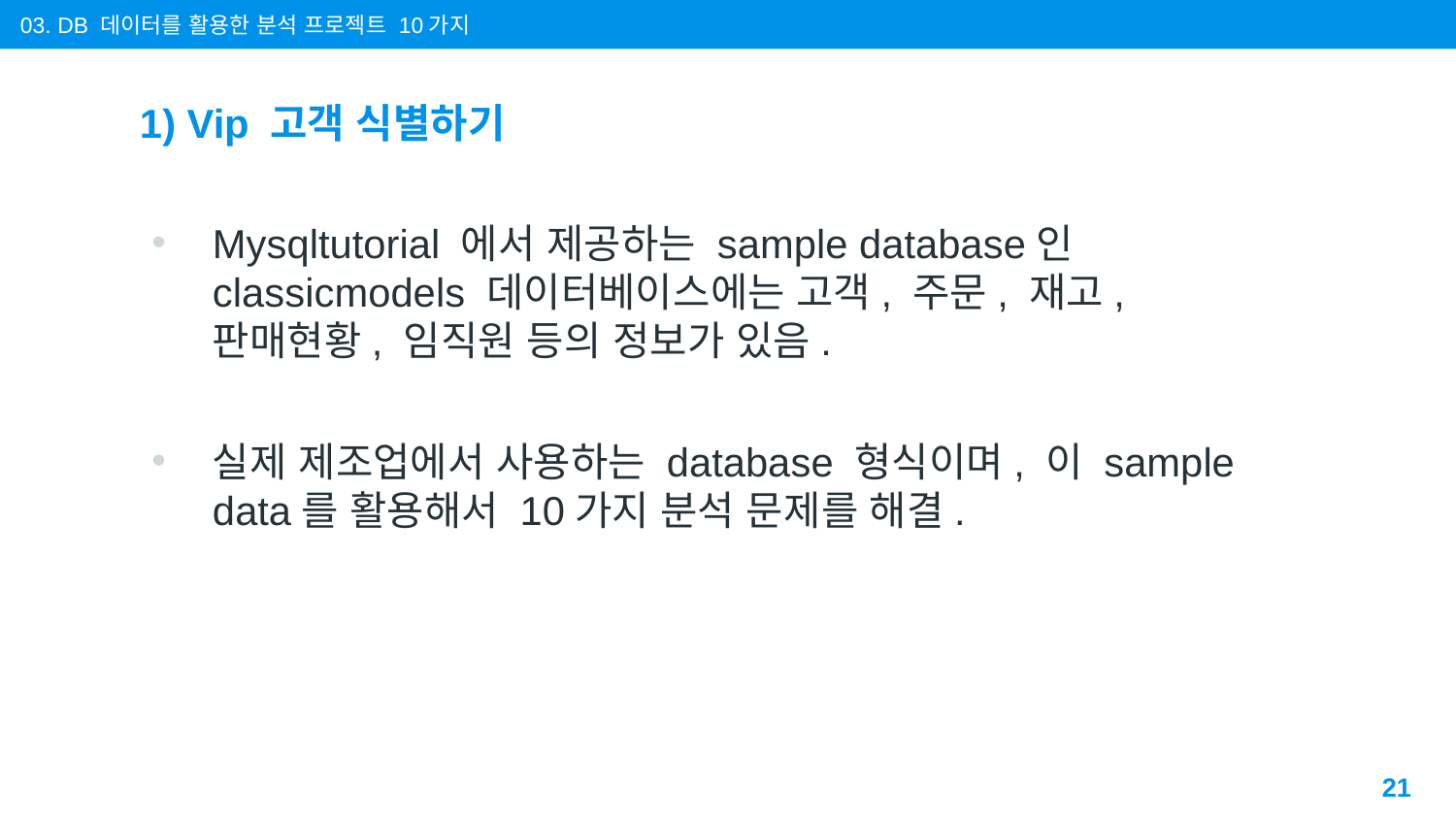

03. DB 데이터를 활용한 분석 프로젝트 10가지
# 1) Vip 고객 식별하기
Mysqltutorial 에서 제공하는 sample database인 classicmodels 데이터베이스에는 고객, 주문, 재고, 판매현황, 임직원 등의 정보가 있음.

실제 제조업에서 사용하는 database 형식이며, 이 sample data를 활용해서 10가지 분석 문제를 해결.

21